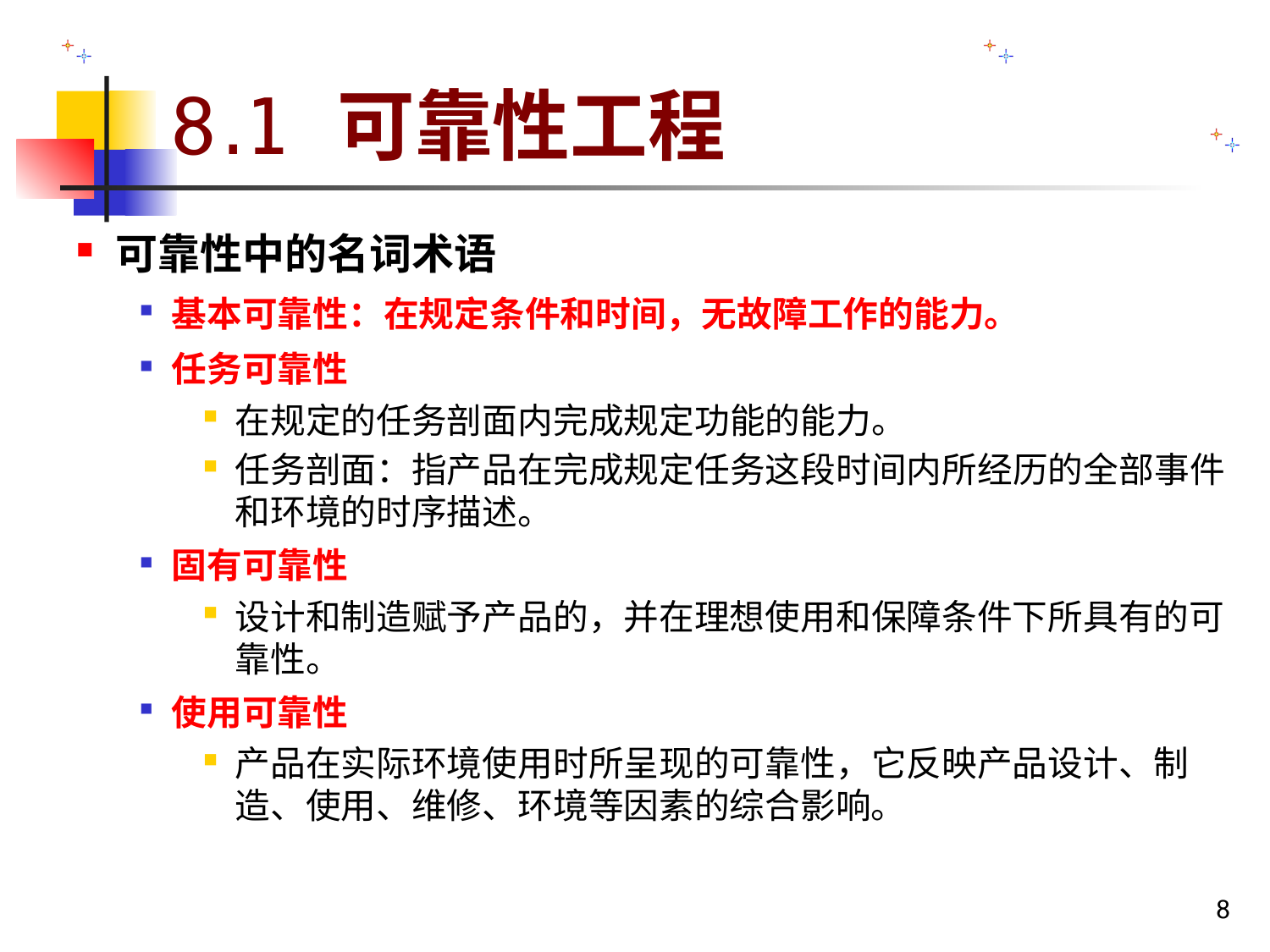

# 8.1 可靠性工程
可靠性中的名词术语
基本可靠性：在规定条件和时间，无故障工作的能力。
任务可靠性
在规定的任务剖面内完成规定功能的能力。
任务剖面：指产品在完成规定任务这段时间内所经历的全部事件和环境的时序描述。
固有可靠性
设计和制造赋予产品的，并在理想使用和保障条件下所具有的可靠性。
使用可靠性
产品在实际环境使用时所呈现的可靠性，它反映产品设计、制造、使用、维修、环境等因素的综合影响。
8